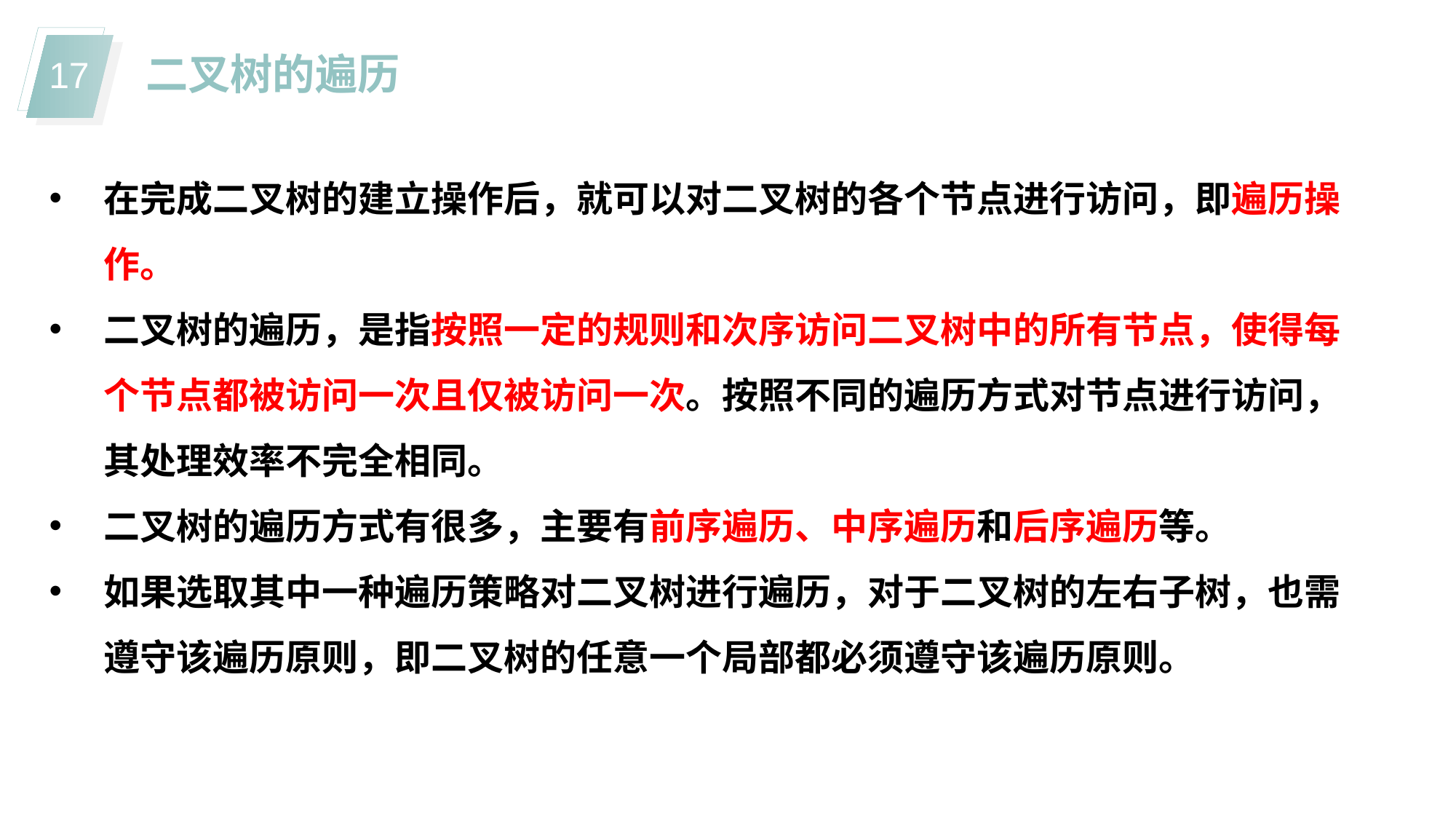

二叉树的遍历
在完成二叉树的建立操作后，就可以对二叉树的各个节点进行访问，即遍历操作。
二叉树的遍历，是指按照一定的规则和次序访问二叉树中的所有节点，使得每个节点都被访问一次且仅被访问一次。按照不同的遍历方式对节点进行访问，其处理效率不完全相同。
二叉树的遍历方式有很多，主要有前序遍历、中序遍历和后序遍历等。
如果选取其中一种遍历策略对二叉树进行遍历，对于二叉树的左右子树，也需遵守该遍历原则，即二叉树的任意一个局部都必须遵守该遍历原则。